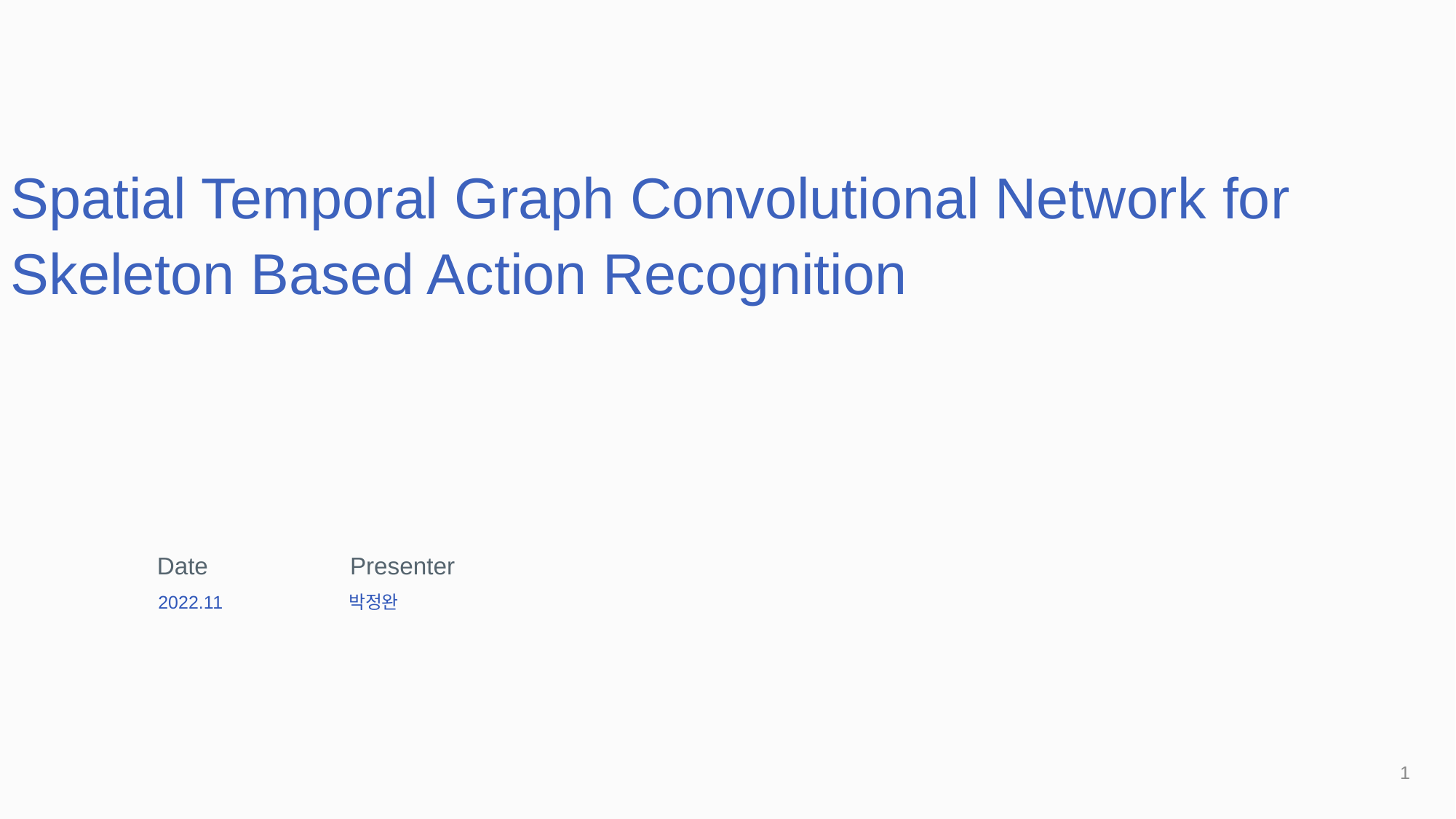

가나다

가나다
가나다
가나다
Spatial Temporal Graph Convolutional Network for
Skeleton Based Action Recognition
가나다
가나다
Date
Presenter
2022.11
박정완